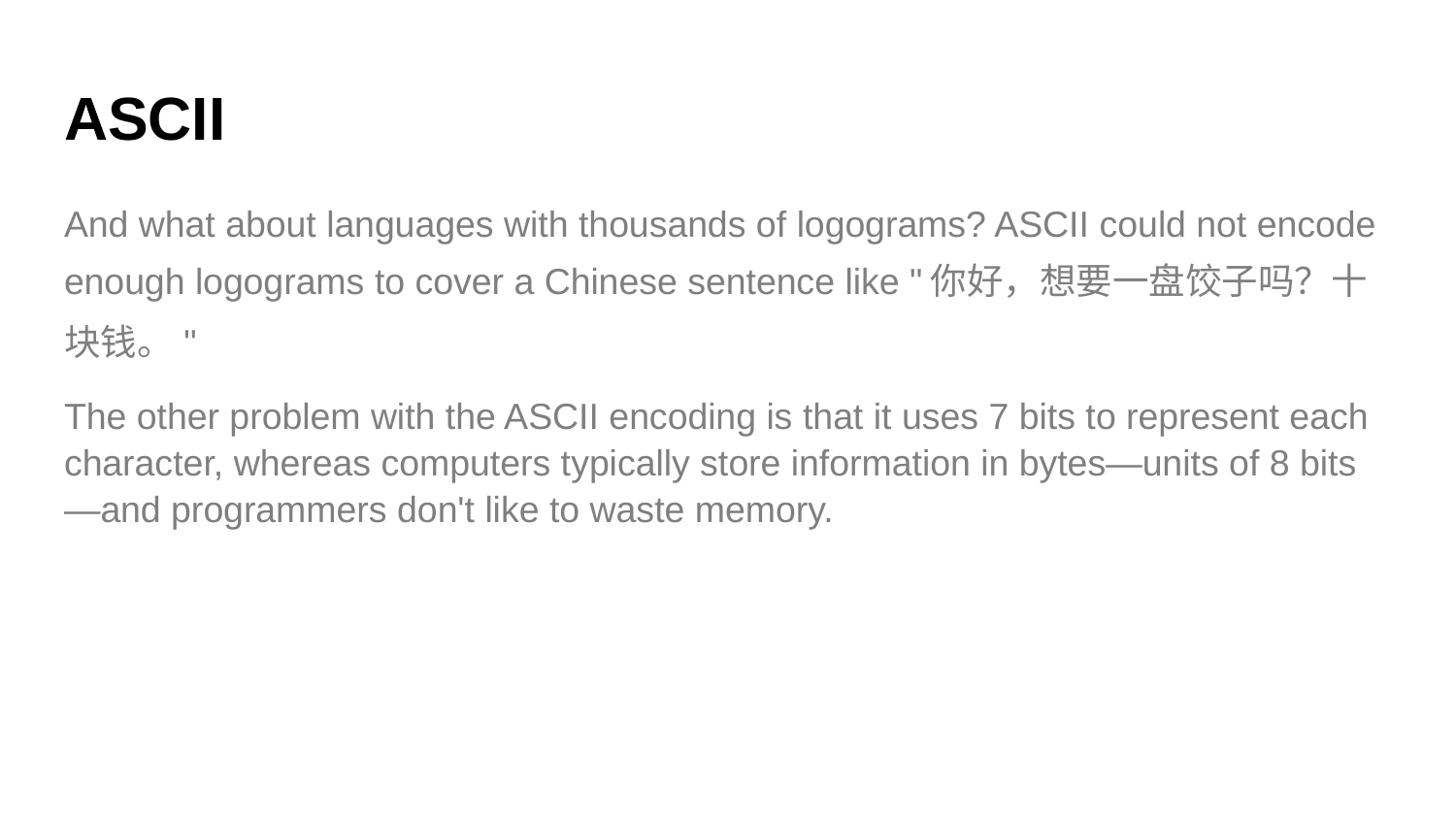

# ASCII
And what about languages with thousands of logograms? ASCII could not encode enough logograms to cover a Chinese sentence like "你好，想要一盘饺子吗？十块钱。"
The other problem with the ASCII encoding is that it uses 7 bits to represent each character, whereas computers typically store information in bytes—units of 8 bits—and programmers don't like to waste memory.